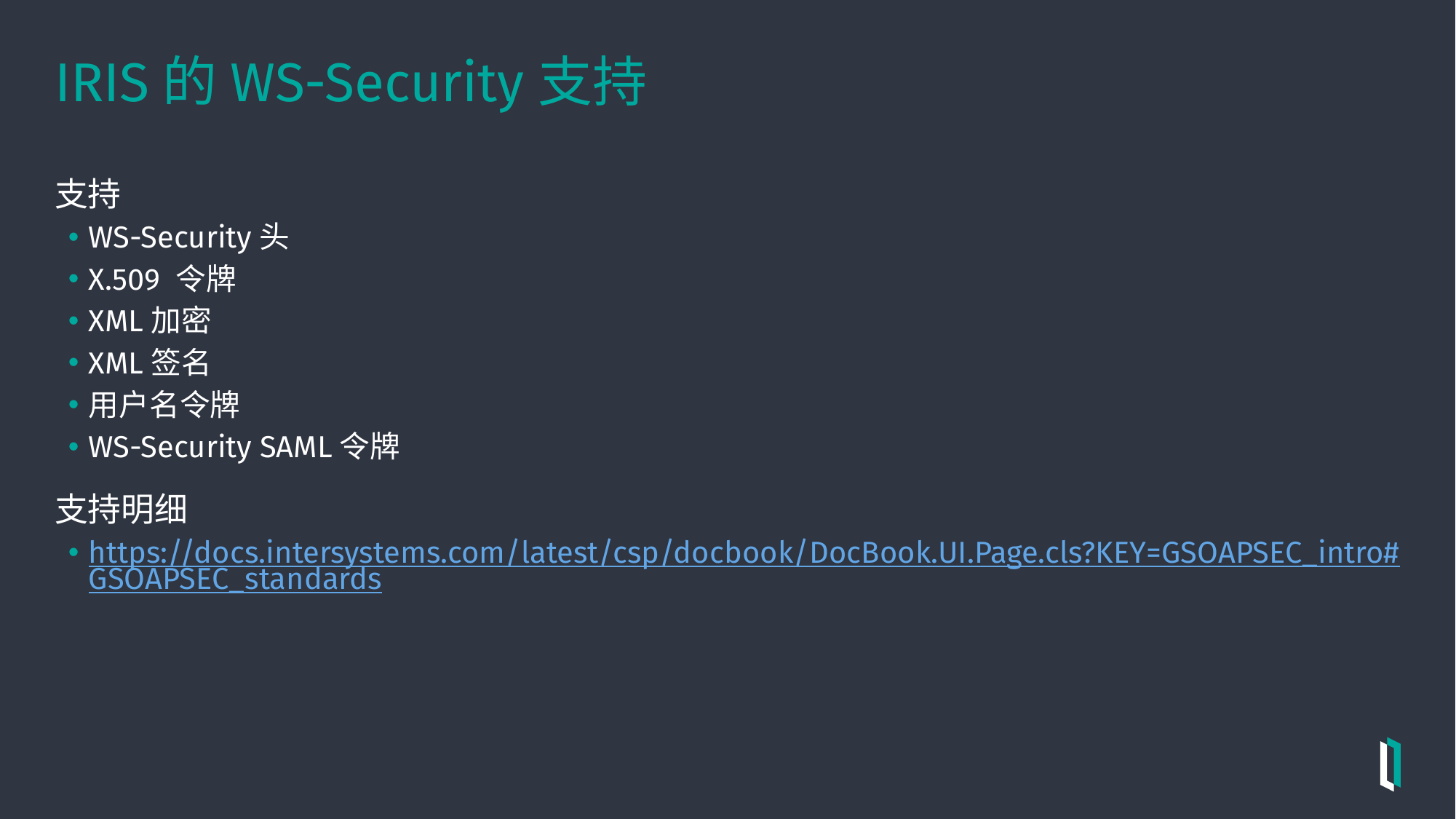

# IRIS的WS-Security支持
支持
WS-Security头
X.509 令牌
XML加密
XML签名
用户名令牌
WS-Security SAML令牌
支持明细
https://docs.intersystems.com/latest/csp/docbook/DocBook.UI.Page.cls?KEY=GSOAPSEC_intro#GSOAPSEC_standards